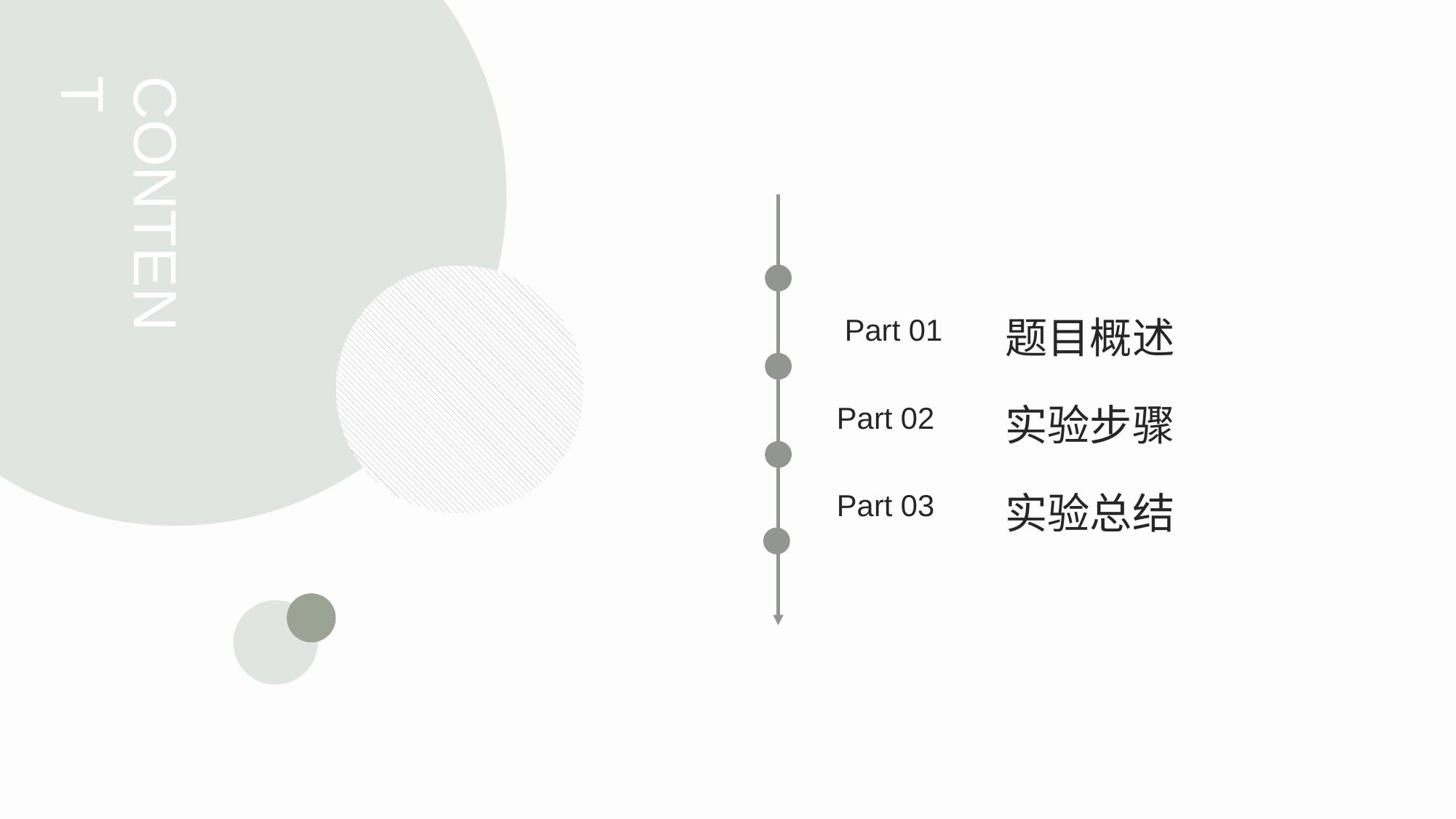

CONTENT

Part 01
题目概述
Part 02
实验步骤
Part 03
实验总结